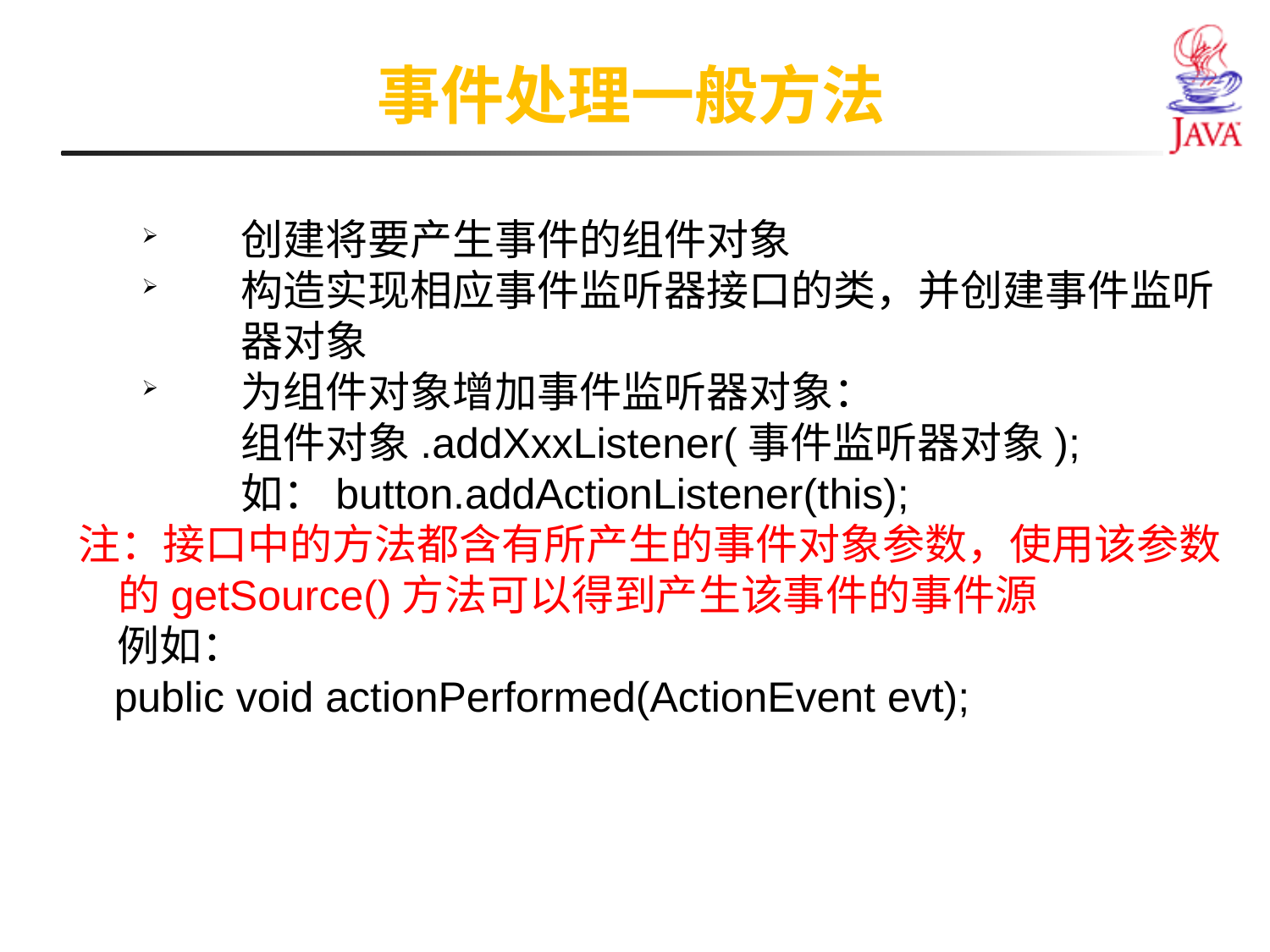

事件处理一般方法
创建将要产生事件的组件对象
构造实现相应事件监听器接口的类，并创建事件监听器对象
为组件对象增加事件监听器对象：
组件对象.addXxxListener(事件监听器对象);
如：button.addActionListener(this);
注：接口中的方法都含有所产生的事件对象参数，使用该参数的getSource()方法可以得到产生该事件的事件源
   例如：
   public void actionPerformed(ActionEvent evt);